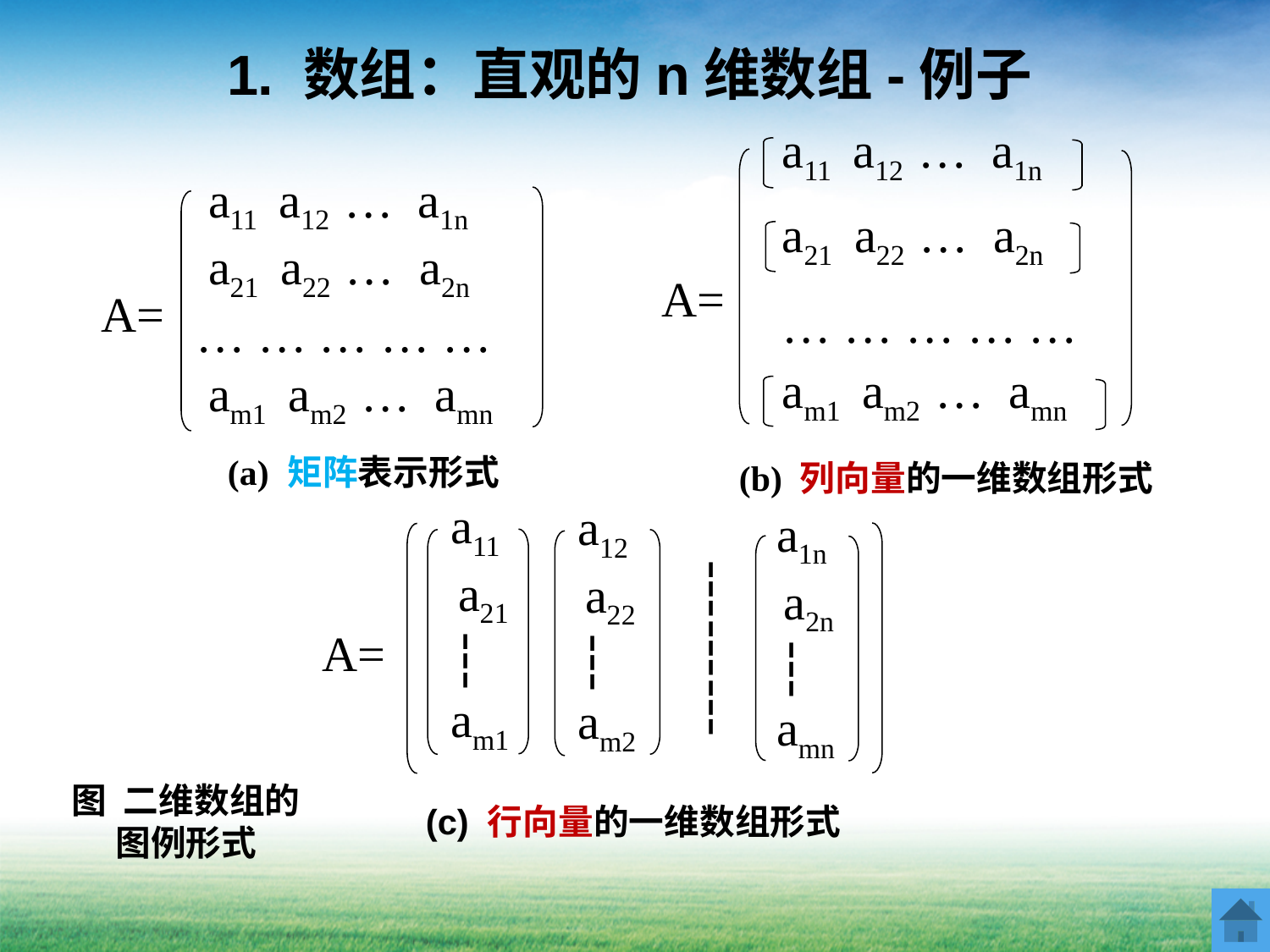

# 1. 数组：直观的n维数组-例子
a11   a12  …  a1n

a21   a22  …  a2n

A=
… … … … …
am1   am2  …  amn

 a11   a12  …  a1n
 a21   a22  …  a2n
… … … … …
 am1   am2  …  amn

A=
(a) 矩阵表示形式
(b) 列向量的一维数组形式
a11
 a21
┆
am1

a12
 a22
┆
am2

a1n
 a2n
┆
amn

┆
┆
┆
A=
图  二维数组的图例形式
(c) 行向量的一维数组形式